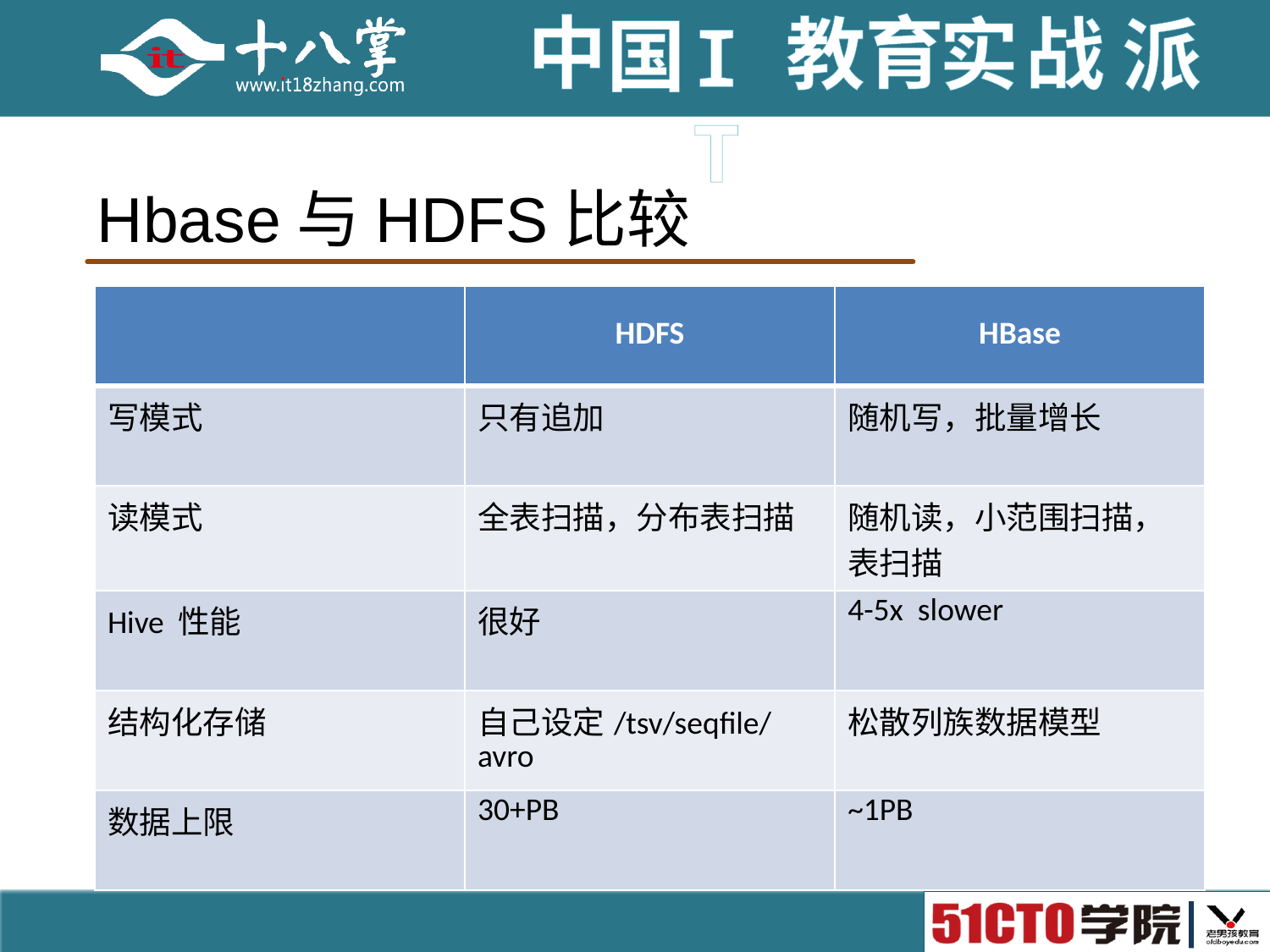

# Hbase与HDFS比较
|  | HDFS | HBase |
| --- | --- | --- |
| 写模式 | 只有追加 | 随机写，批量增长 |
| 读模式 | 全表扫描，分布表扫描 | 随机读，小范围扫描，表扫描 |
| Hive 性能 | 很好 | 4-5x slower |
| 结构化存储 | 自己设定/tsv/seqfile/avro | 松散列族数据模型 |
| 数据上限 | 30+PB | ~1PB |